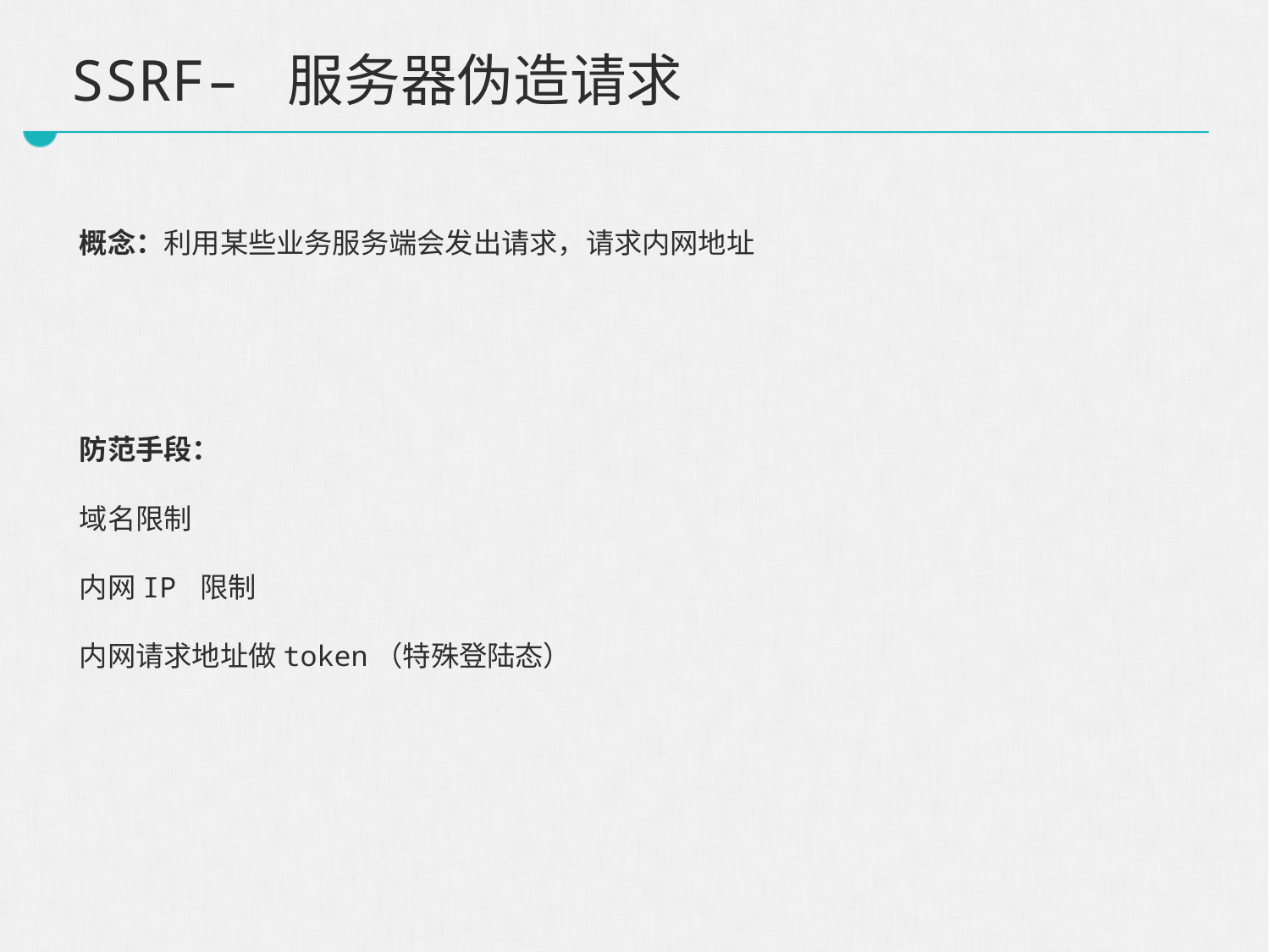

# SSRF– 服务器伪造请求
概念：利用某些业务服务端会发出请求，请求内网地址

防范手段：
域名限制
内网IP 限制
内网请求地址做token（特殊登陆态）